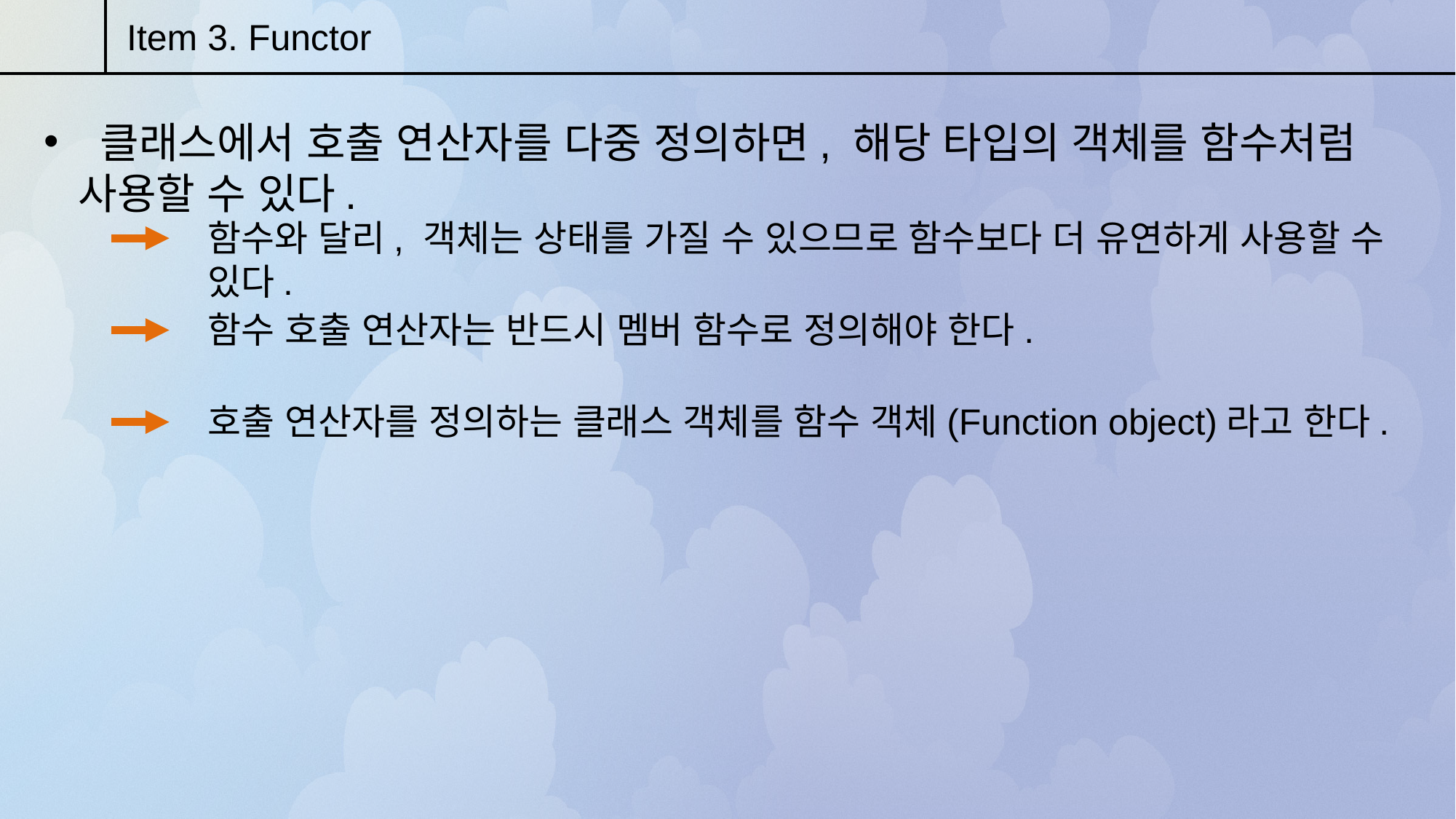

Item 3. Functor
 클래스에서 호출 연산자를 다중 정의하면, 해당 타입의 객체를 함수처럼 사용할 수 있다.
함수와 달리, 객체는 상태를 가질 수 있으므로 함수보다 더 유연하게 사용할 수 있다.
함수 호출 연산자는 반드시 멤버 함수로 정의해야 한다.
호출 연산자를 정의하는 클래스 객체를 함수 객체(Function object)라고 한다.